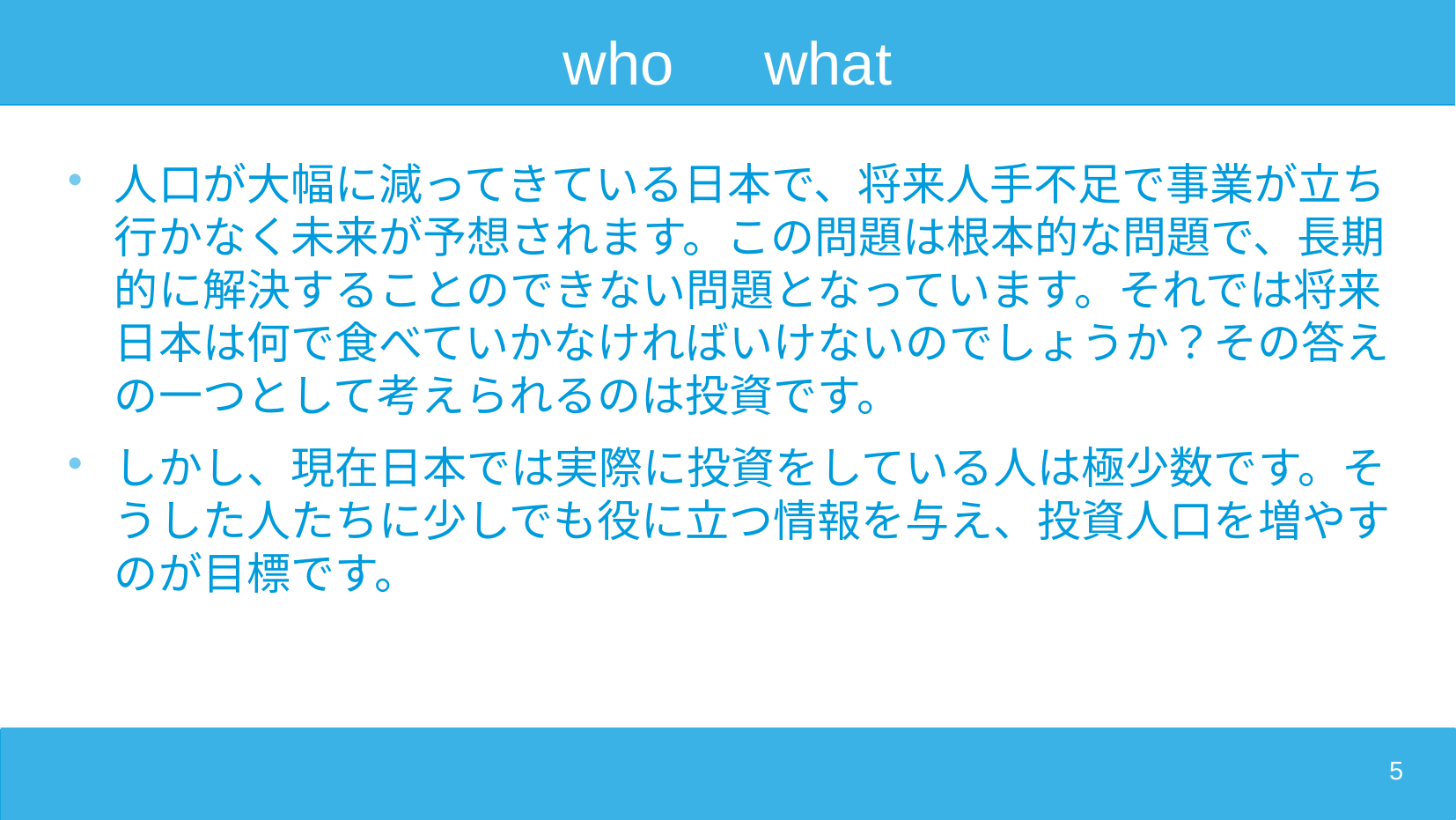

# who　what
人口が大幅に減ってきている日本で、将来人手不足で事業が立ち行かなく未来が予想されます。この問題は根本的な問題で、長期的に解決することのできない問題となっています。それでは将来日本は何で食べていかなければいけないのでしょうか？その答えの一つとして考えられるのは投資です。
しかし、現在日本では実際に投資をしている人は極少数です。そうした人たちに少しでも役に立つ情報を与え、投資人口を増やすのが目標です。
5